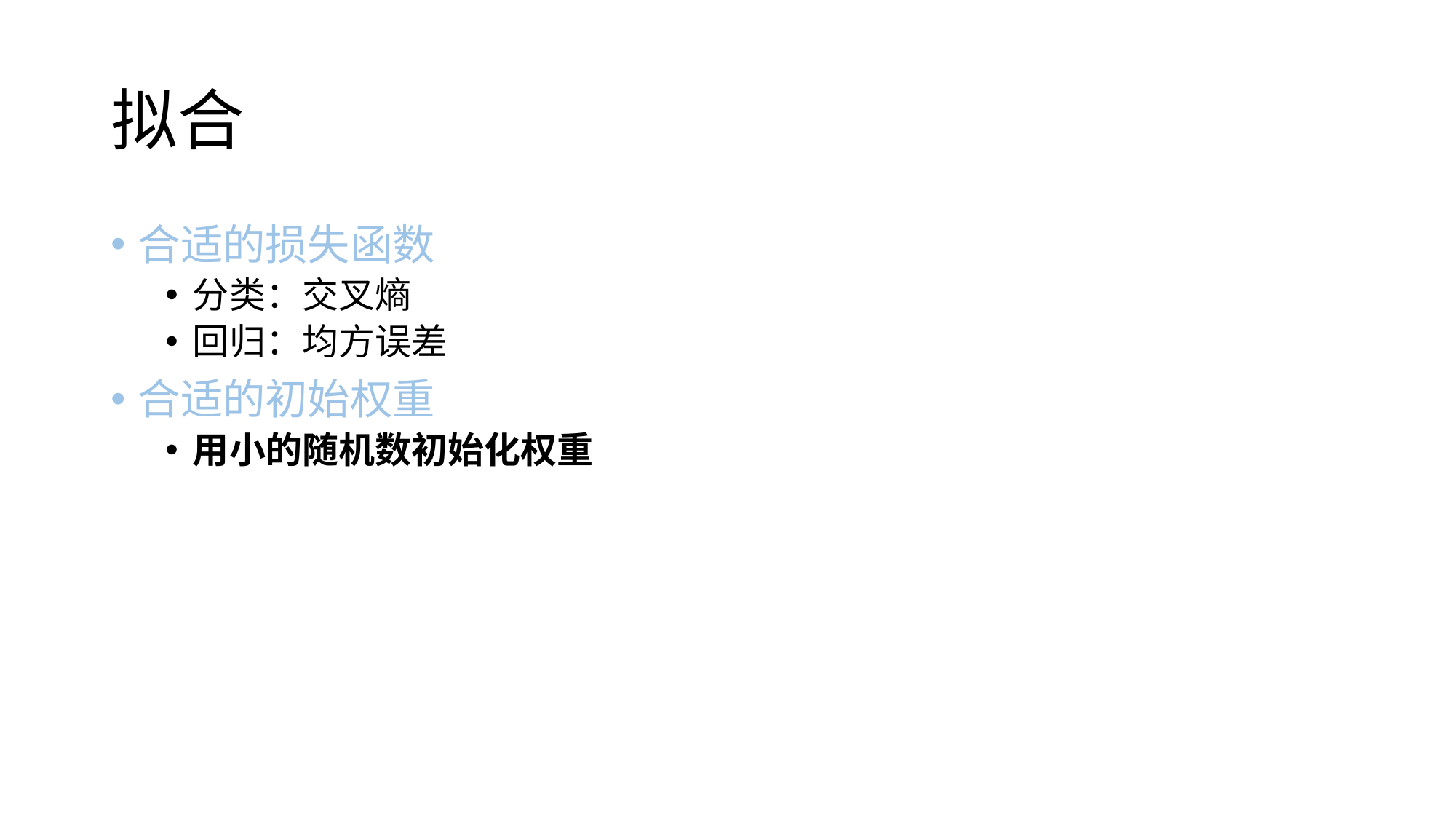

# 拟合
合适的损失函数
分类：交叉熵
回归：均方误差
合适的初始权重
用小的随机数初始化权重